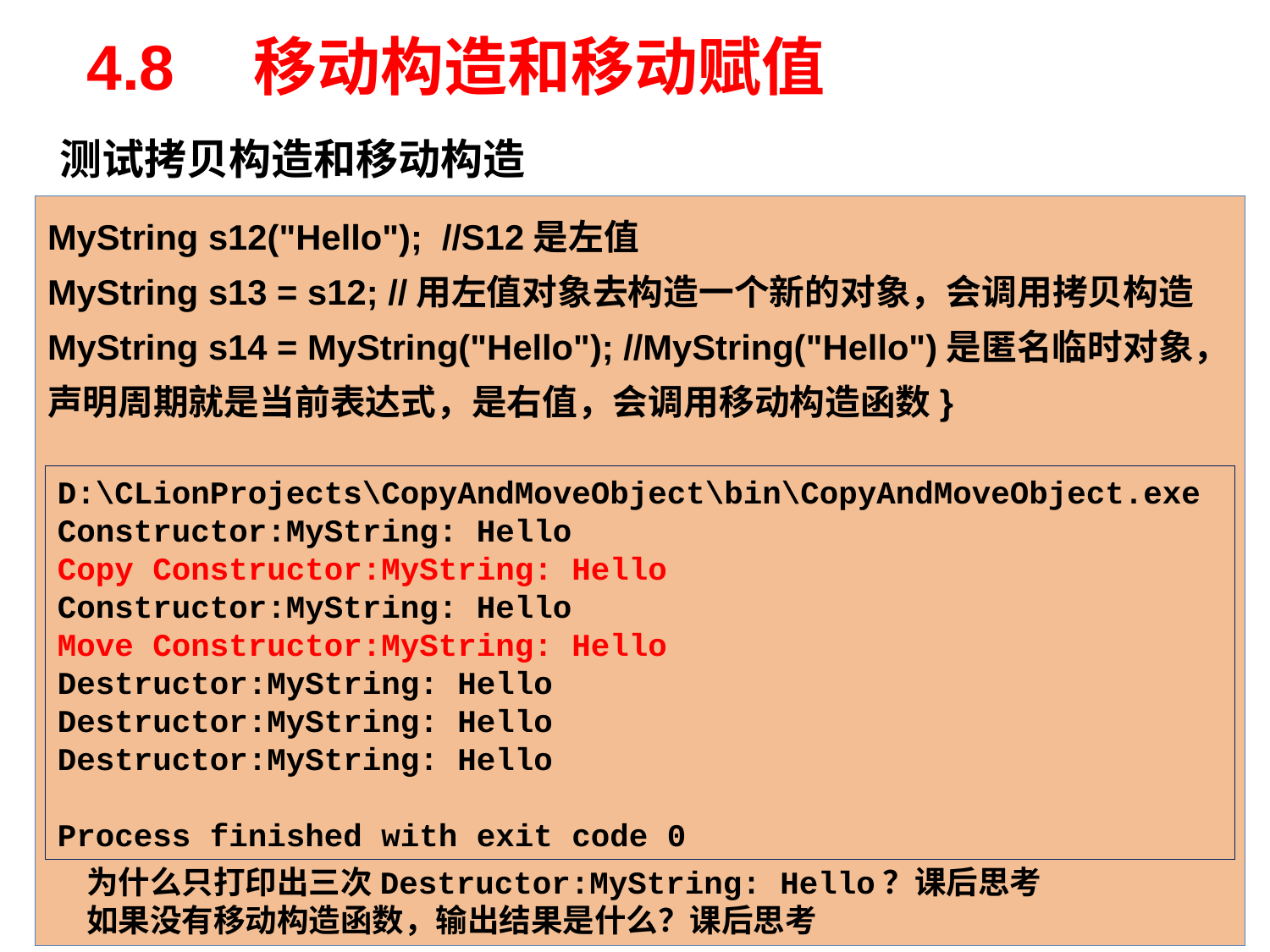

# 4.8　移动构造和移动赋值
测试拷贝构造和移动构造
MyString s12("Hello");  //S12是左值
MyString s13 = s12; //用左值对象去构造一个新的对象，会调用拷贝构造
MyString s14 = MyString("Hello"); //MyString("Hello")是匿名临时对象，声明周期就是当前表达式，是右值，会调用移动构造函数}
D:\CLionProjects\CopyAndMoveObject\bin\CopyAndMoveObject.exe
Constructor:MyString: Hello
Copy Constructor:MyString: Hello
Constructor:MyString: Hello
Move Constructor:MyString: Hello
Destructor:MyString: Hello
Destructor:MyString: Hello
Destructor:MyString: Hello

Process finished with exit code 0
为什么只打印出三次Destructor:MyString: Hello？课后思考
如果没有移动构造函数，输出结果是什么？课后思考